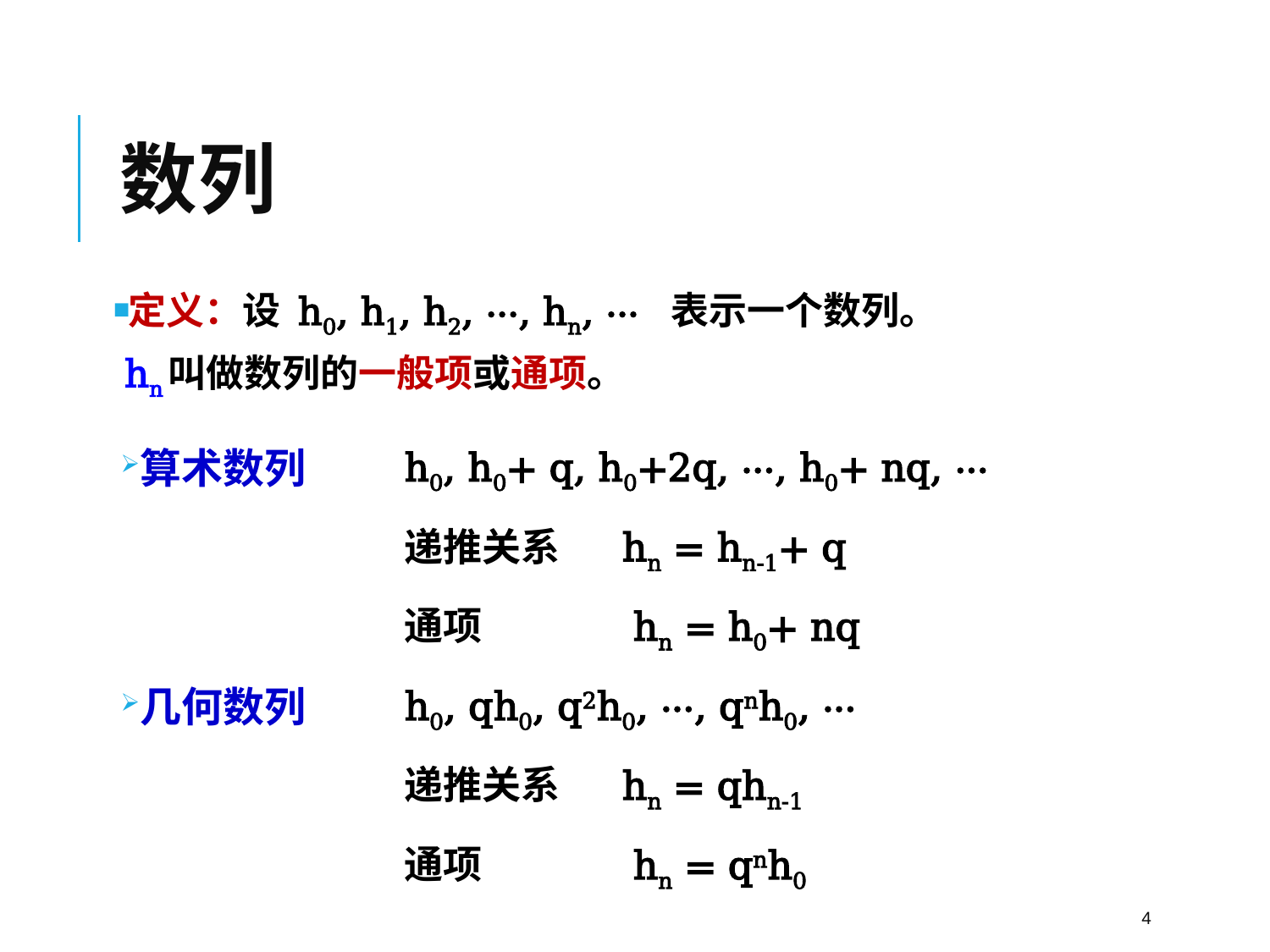

# 数列
定义：设 h0, h1, h2, ···, hn, ···  表示一个数列。
hn叫做数列的一般项或通项。
算术数列
h0, h0+ q, h0+2q, ···, h0+ nq, ···
递推关系      hn = hn-1+ q
通项                hn = h0+ nq
几何数列
h0, qh0, q2h0, ···, qnh0, ···
递推关系      hn = qhn-1
通项                hn = qnh0
4